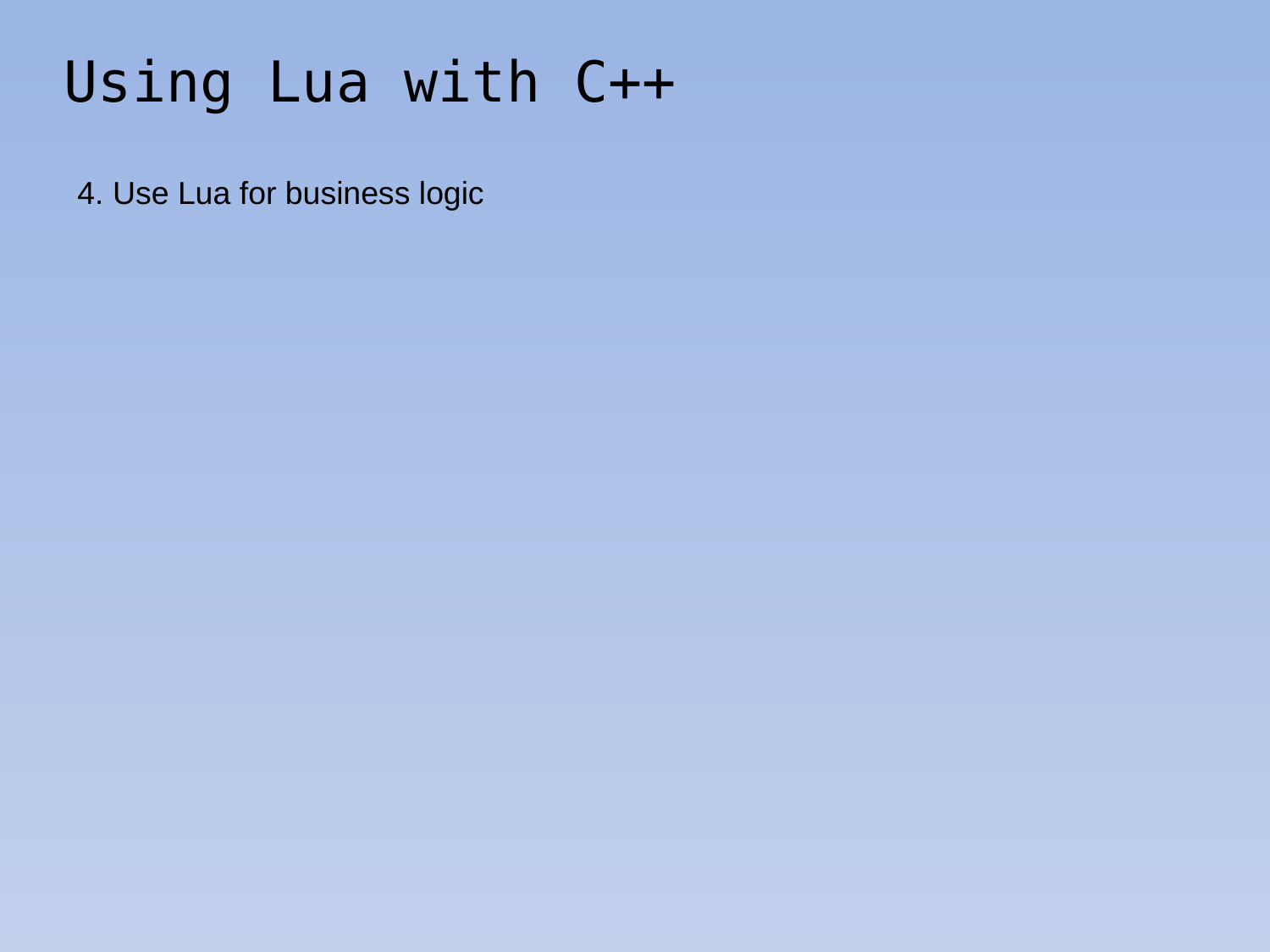

Using Lua with C++
4. Use Lua for business logic
点击添加文本
点击添加文本
点击添加文本
点击添加文本